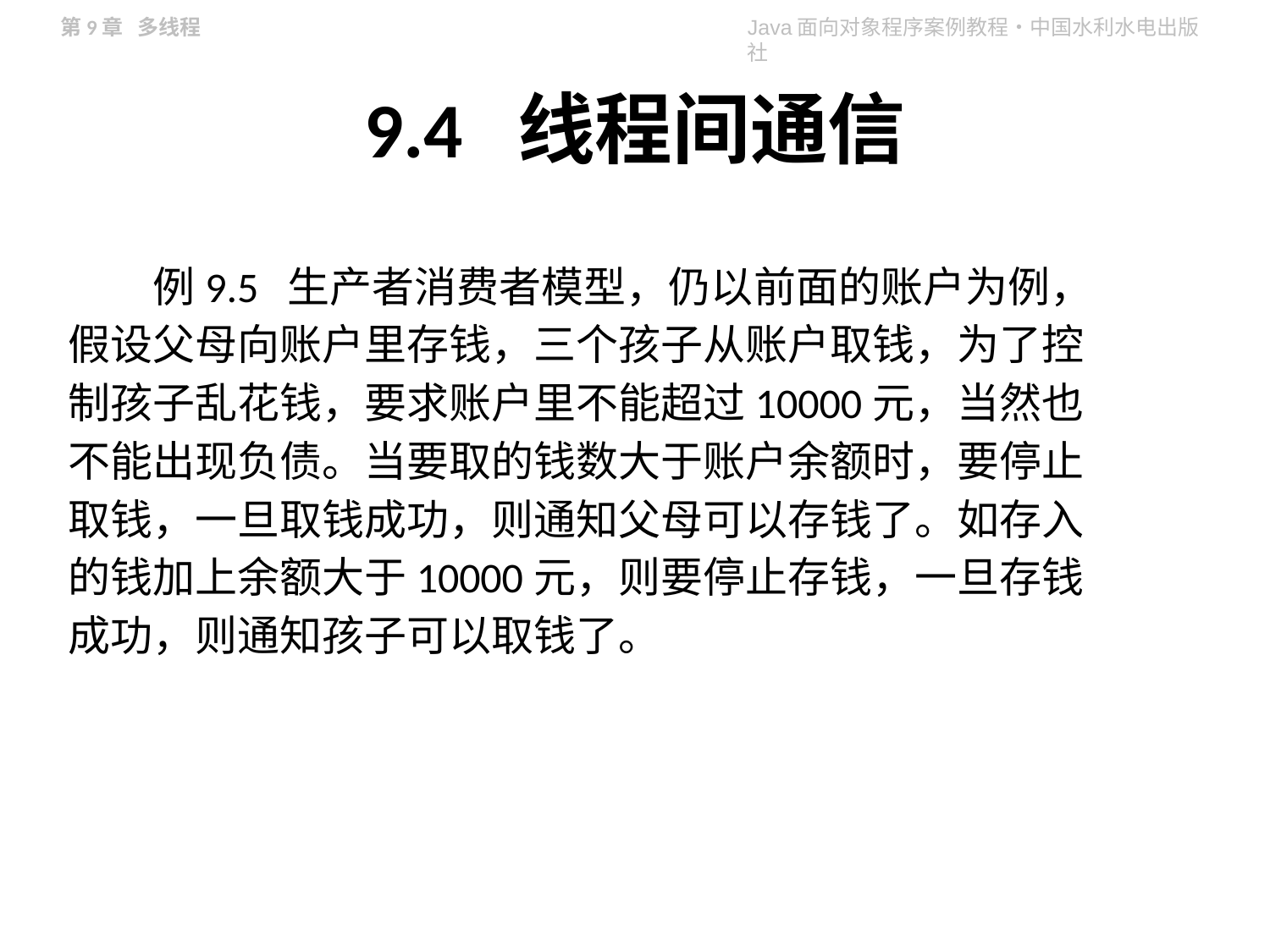

# 9.4  线程间通信
例9.5  生产者消费者模型，仍以前面的账户为例，假设父母向账户里存钱，三个孩子从账户取钱，为了控制孩子乱花钱，要求账户里不能超过10000元，当然也不能出现负债。当要取的钱数大于账户余额时，要停止取钱，一旦取钱成功，则通知父母可以存钱了。如存入的钱加上余额大于10000元，则要停止存钱，一旦存钱成功，则通知孩子可以取钱了。